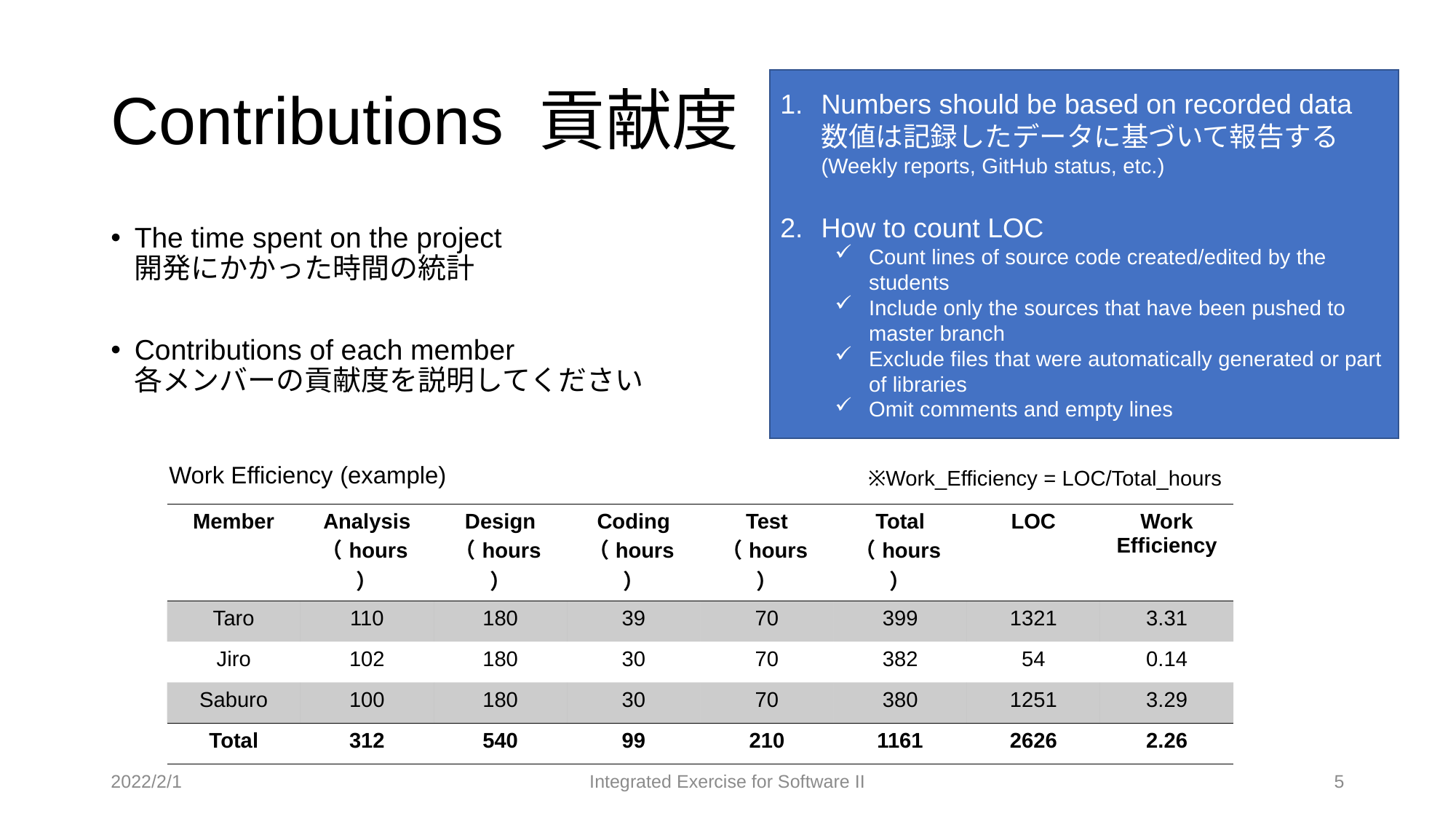

# Contributions 貢献度
Numbers should be based on recorded data
数値は記録したデータに基づいて報告する (Weekly reports, GitHub status, etc.)

How to count LOC
Count lines of source code created/edited by the students
Include only the sources that have been pushed to master branch
Exclude files that were automatically generated or part of libraries
Omit comments and empty lines
The time spent on the project
開発にかかった時間の統計

Contributions of each member
各メンバーの貢献度を説明してください
Work Efficiency (example)
※Work_Efficiency = LOC/Total_hours
| Member | Analysis （hours） | Design （hours） | Coding （hours） | Test （hours） | Total （hours） | LOC | Work Efficiency |
| --- | --- | --- | --- | --- | --- | --- | --- |
| Taro | 110 | 180 | 39 | 70 | 399 | 1321 | 3.31 |
| Jiro | 102 | 180 | 30 | 70 | 382 | 54 | 0.14 |
| Saburo | 100 | 180 | 30 | 70 | 380 | 1251 | 3.29 |
| Total | 312 | 540 | 99 | 210 | 1161 | 2626 | 2.26 |
2022/2/1
Integrated Exercise for Software II
5